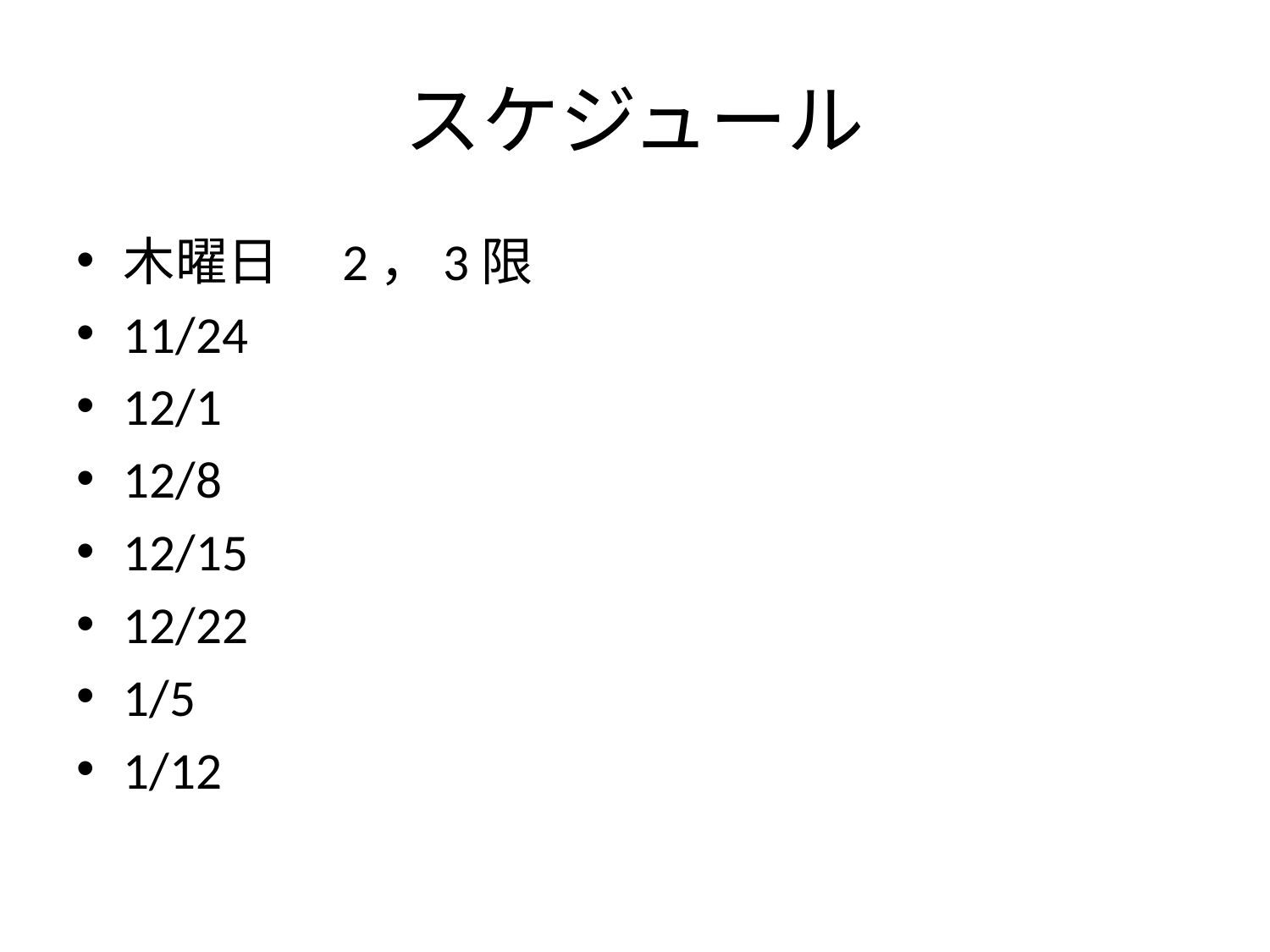

# スケジュール
木曜日　2，3限
11/24
12/1
12/8
12/15
12/22
1/5
1/12